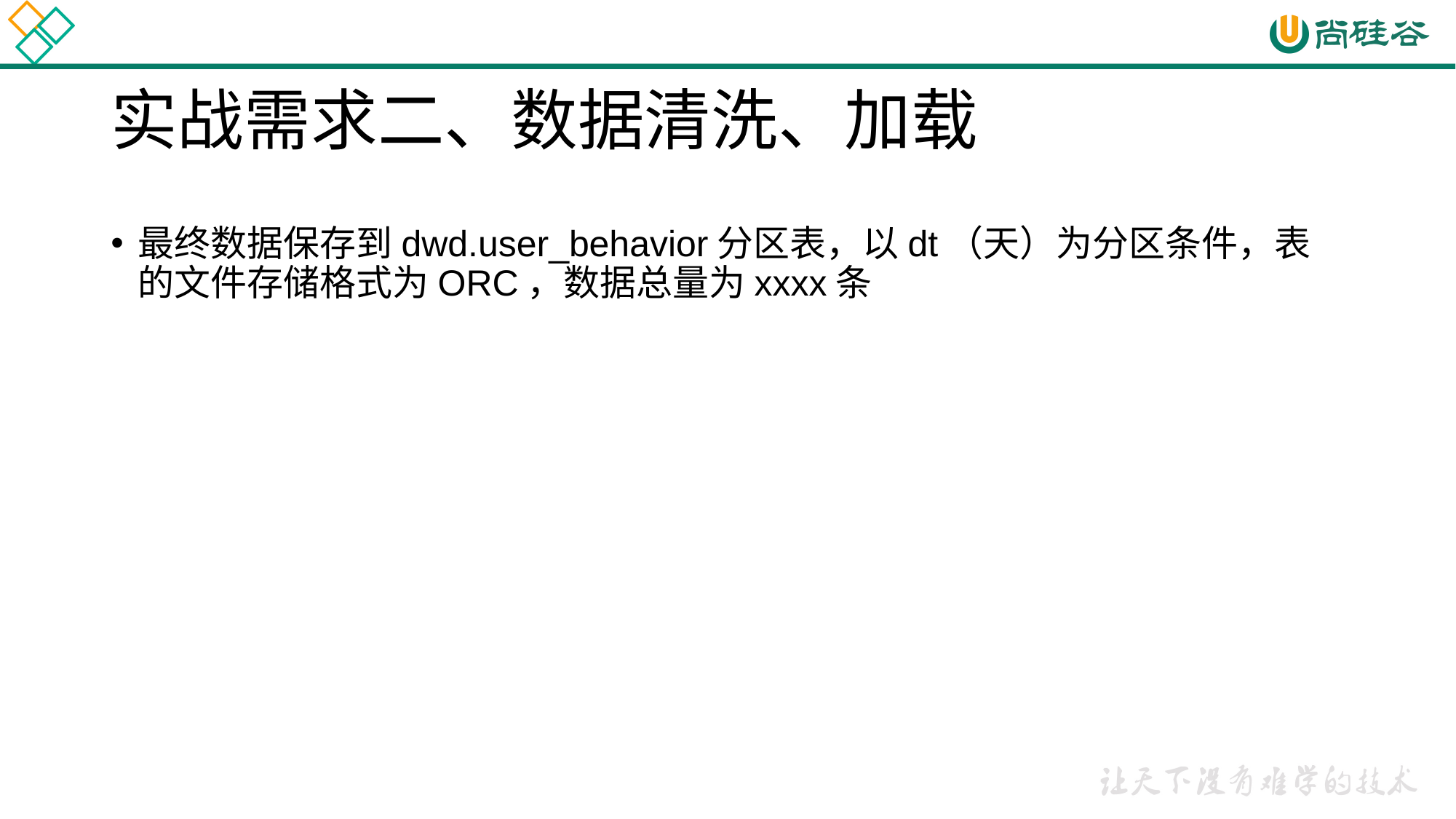

# 实战需求二、数据清洗、加载
最终数据保存到dwd.user_behavior分区表，以dt（天）为分区条件，表的文件存储格式为ORC，数据总量为xxxx条